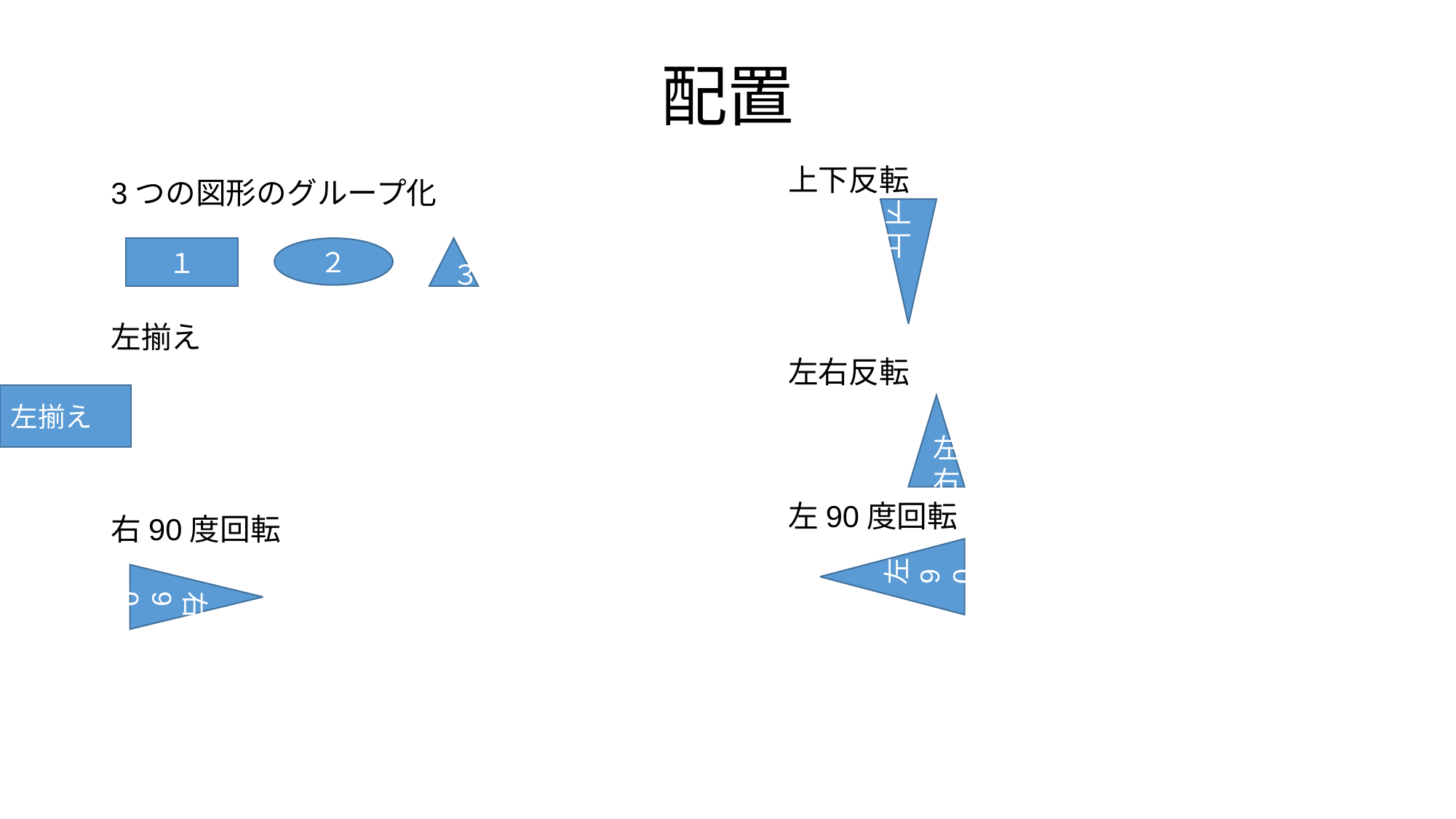

# 配置
上下反転

左右反転

左90度回転

3つの図形のグループ化

左揃え

右90度回転

上下
１
２
３
左揃え
左右
左90
右90